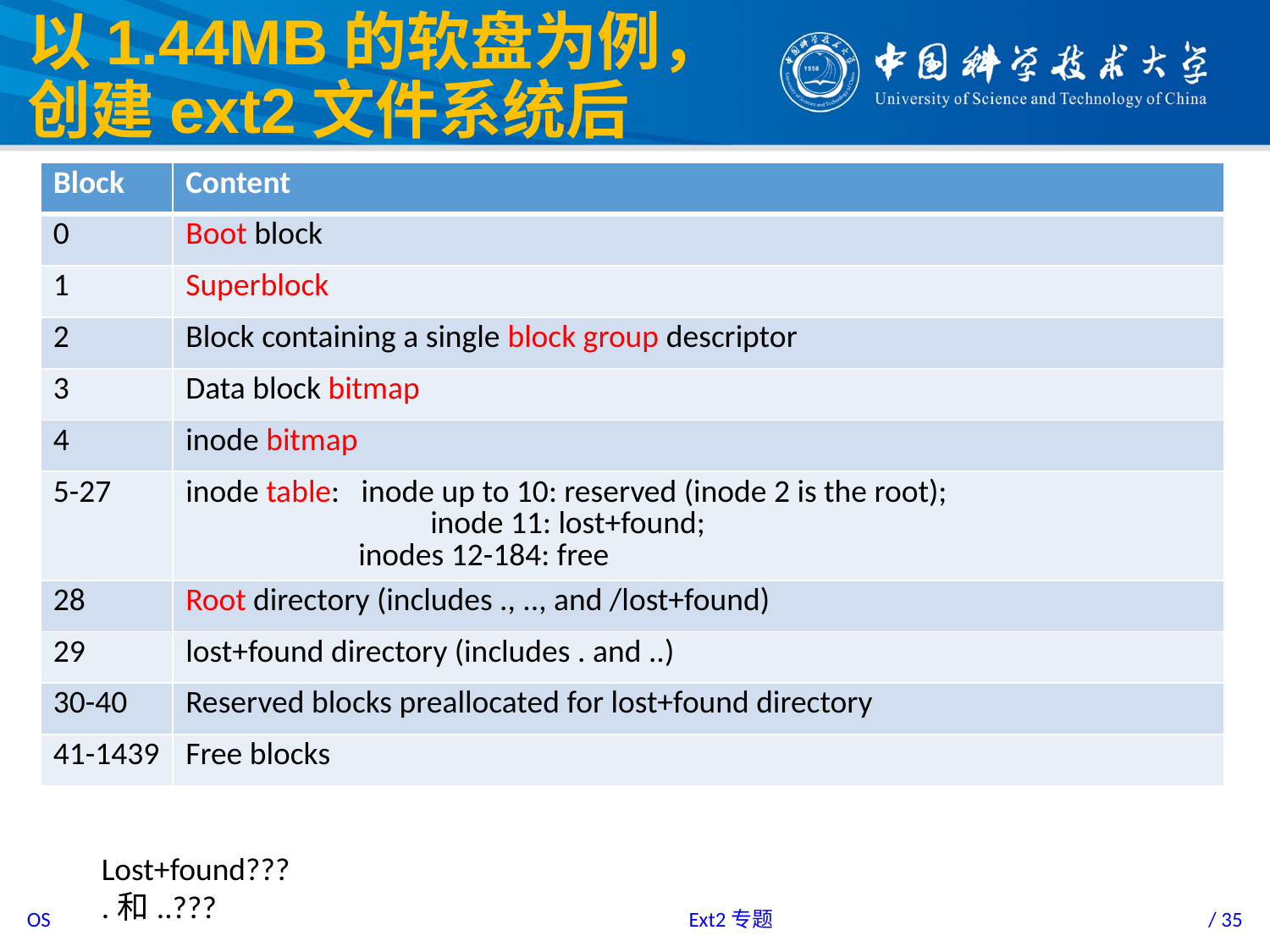

# 以1.44MB的软盘为例，创建ext2文件系统后
| Block | Content |
| --- | --- |
| 0 | Boot block |
| 1 | Superblock |
| 2 | Block containing a single block group descriptor |
| 3 | Data block bitmap |
| 4 | inode bitmap |
| 5-27 | inode table: inode up to 10: reserved (inode 2 is the root); inode 11: lost+found; inodes 12-184: free |
| 28 | Root directory (includes ., .., and /lost+found) |
| 29 | lost+found directory (includes . and ..) |
| 30-40 | Reserved blocks preallocated for lost+found directory |
| 41-1439 | Free blocks |
Lost+found???
.和..???
Ext2专题